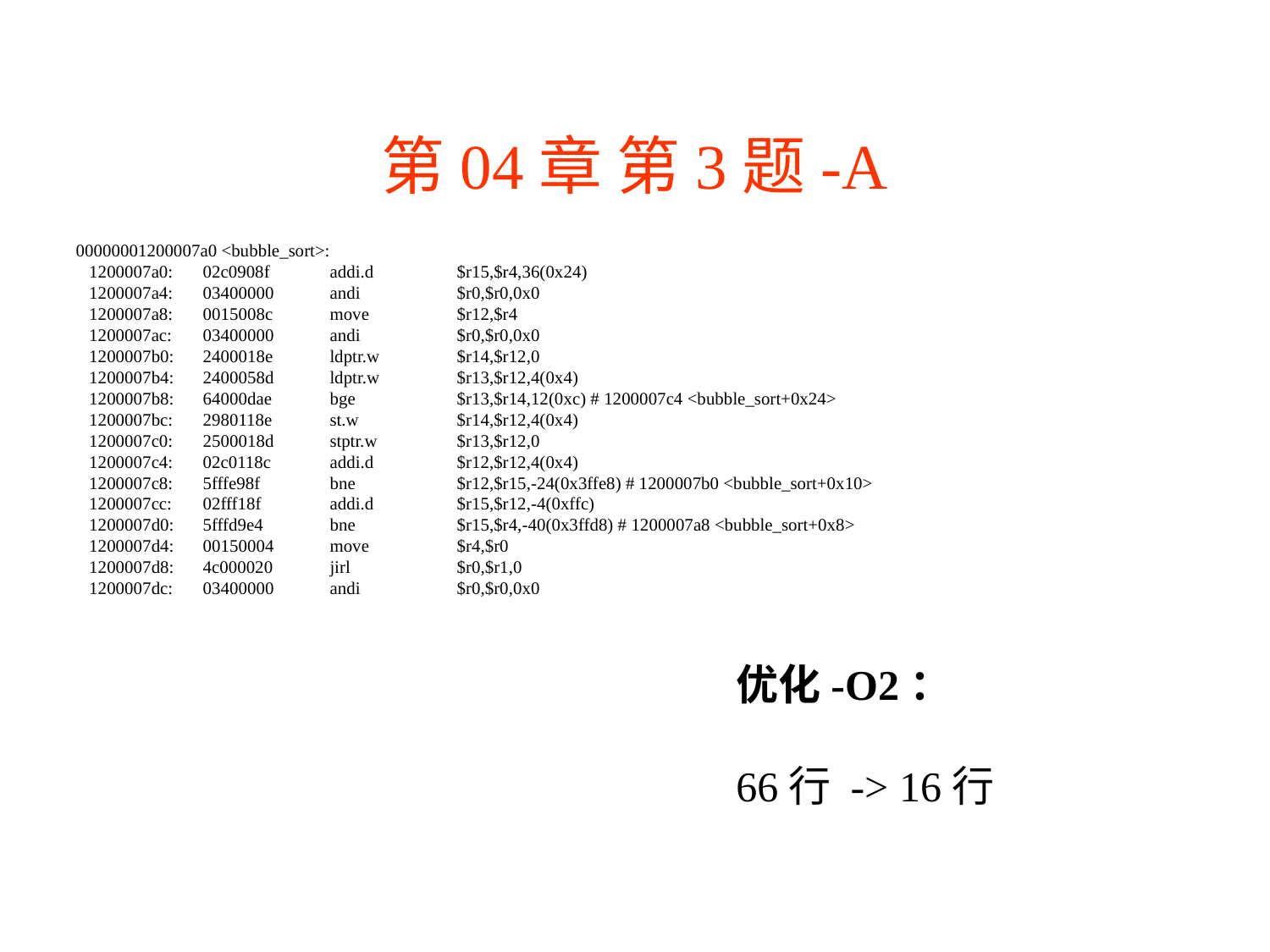

# 第04章 第3题-A
00000001200007a0 <bubble_sort>:
   1200007a0:	02c0908f 	addi.d	$r15,$r4,36(0x24)
   1200007a4:	03400000 	andi	$r0,$r0,0x0
   1200007a8:	0015008c 	move	$r12,$r4
   1200007ac:	03400000 	andi	$r0,$r0,0x0
   1200007b0:	2400018e 	ldptr.w	$r14,$r12,0
   1200007b4:	2400058d 	ldptr.w	$r13,$r12,4(0x4)
   1200007b8:	64000dae 	bge	$r13,$r14,12(0xc) # 1200007c4 <bubble_sort+0x24>
   1200007bc:	2980118e 	st.w	$r14,$r12,4(0x4)
   1200007c0:	2500018d 	stptr.w	$r13,$r12,0
   1200007c4:	02c0118c 	addi.d	$r12,$r12,4(0x4)
   1200007c8:	5fffe98f 	bne	$r12,$r15,-24(0x3ffe8) # 1200007b0 <bubble_sort+0x10>
   1200007cc:	02fff18f 	addi.d	$r15,$r12,-4(0xffc)
   1200007d0:	5fffd9e4 	bne	$r15,$r4,-40(0x3ffd8) # 1200007a8 <bubble_sort+0x8>
   1200007d4:	00150004 	move	$r4,$r0
   1200007d8:	4c000020 	jirl	$r0,$r1,0
   1200007dc:	03400000 	andi	$r0,$r0,0x0
优化-O2：

66行 -> 16行